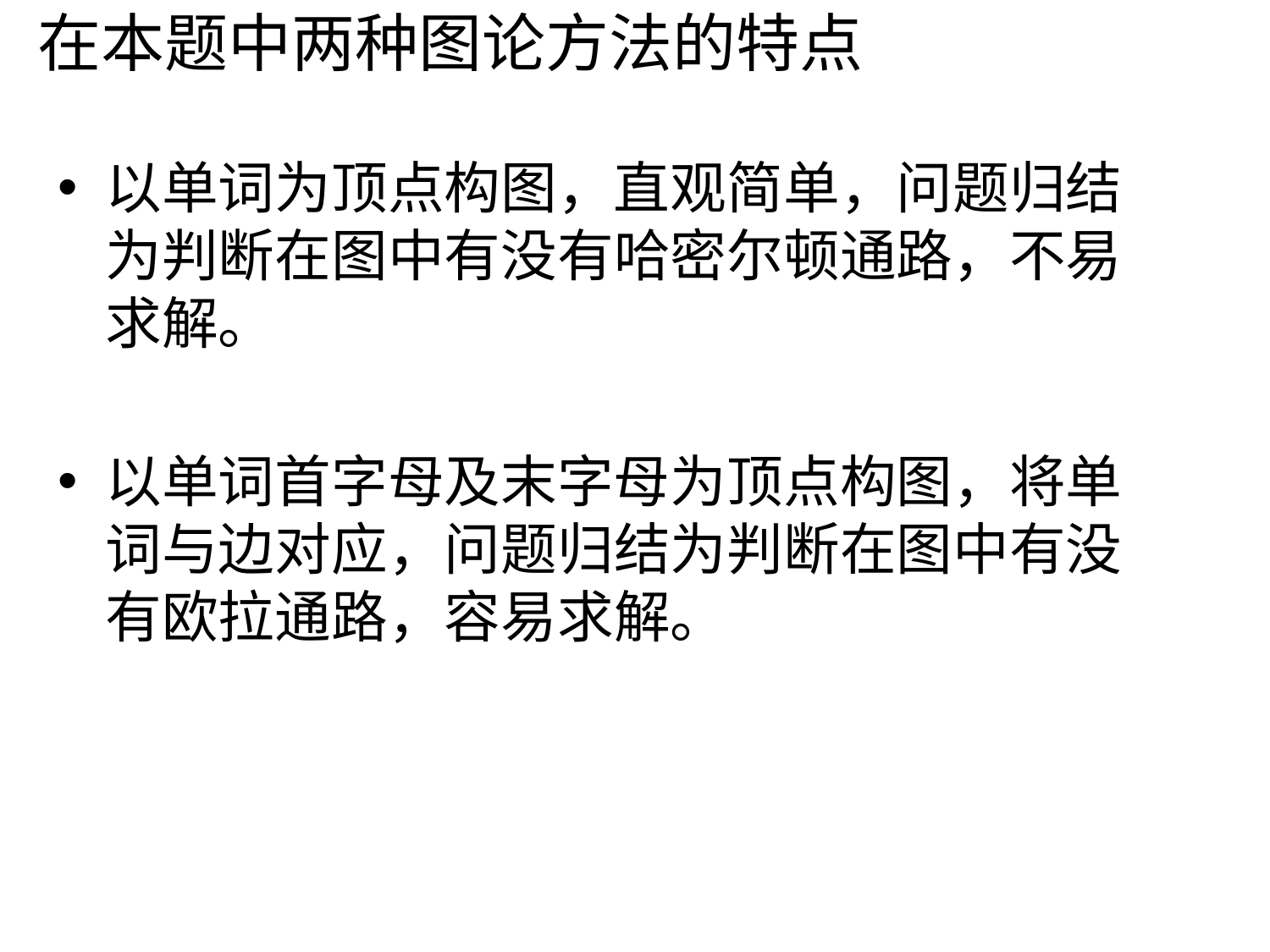

# 在本题中两种图论方法的特点
以单词为顶点构图，直观简单，问题归结为判断在图中有没有哈密尔顿通路，不易求解。

以单词首字母及末字母为顶点构图，将单词与边对应，问题归结为判断在图中有没有欧拉通路，容易求解。